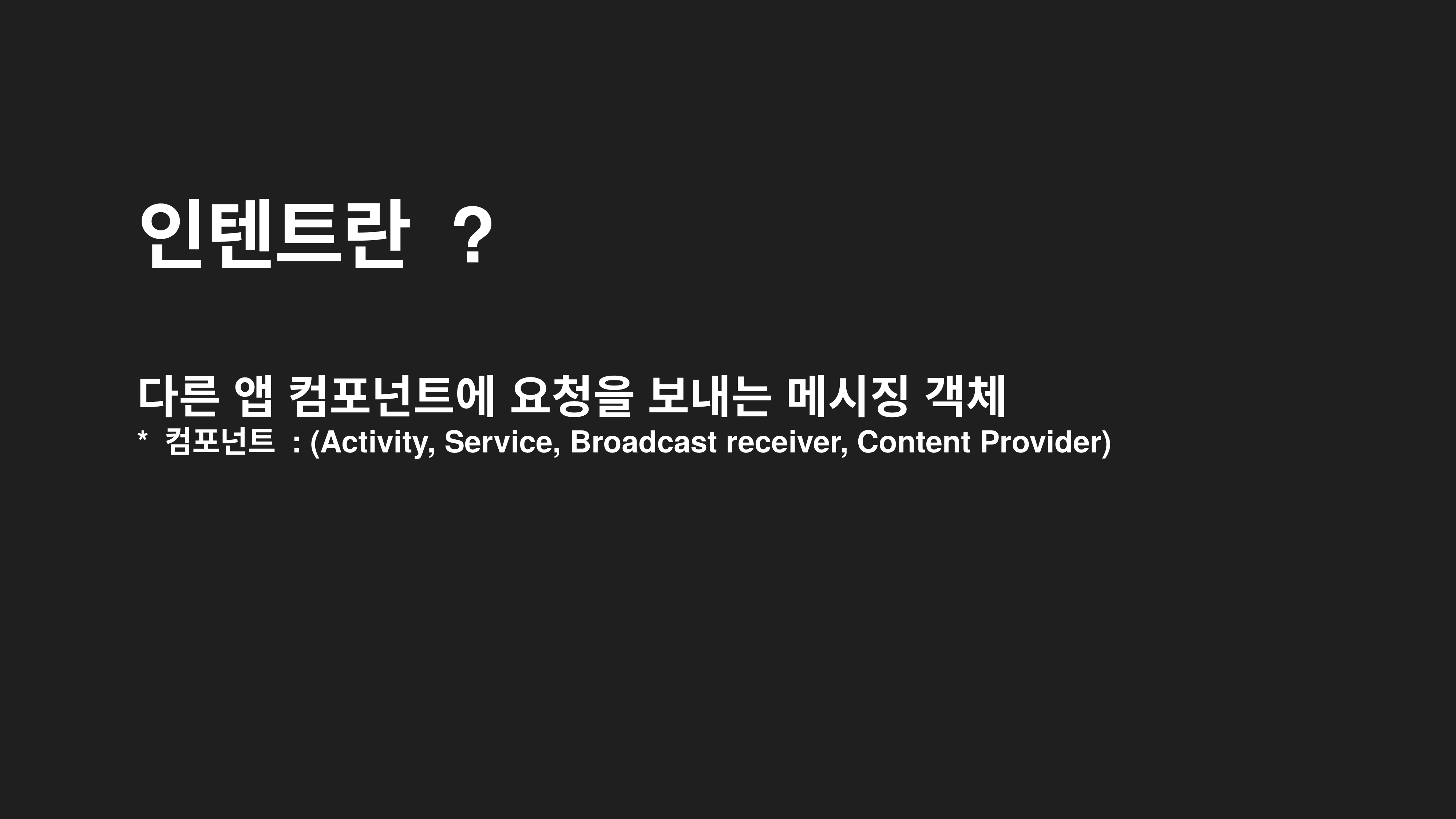

# 인텐트란 ?
다른 앱 컴포넌트에 요청을 보내는 메시징 객체
* 컴포넌트 : (Activity, Service, Broadcast receiver, Content Provider)